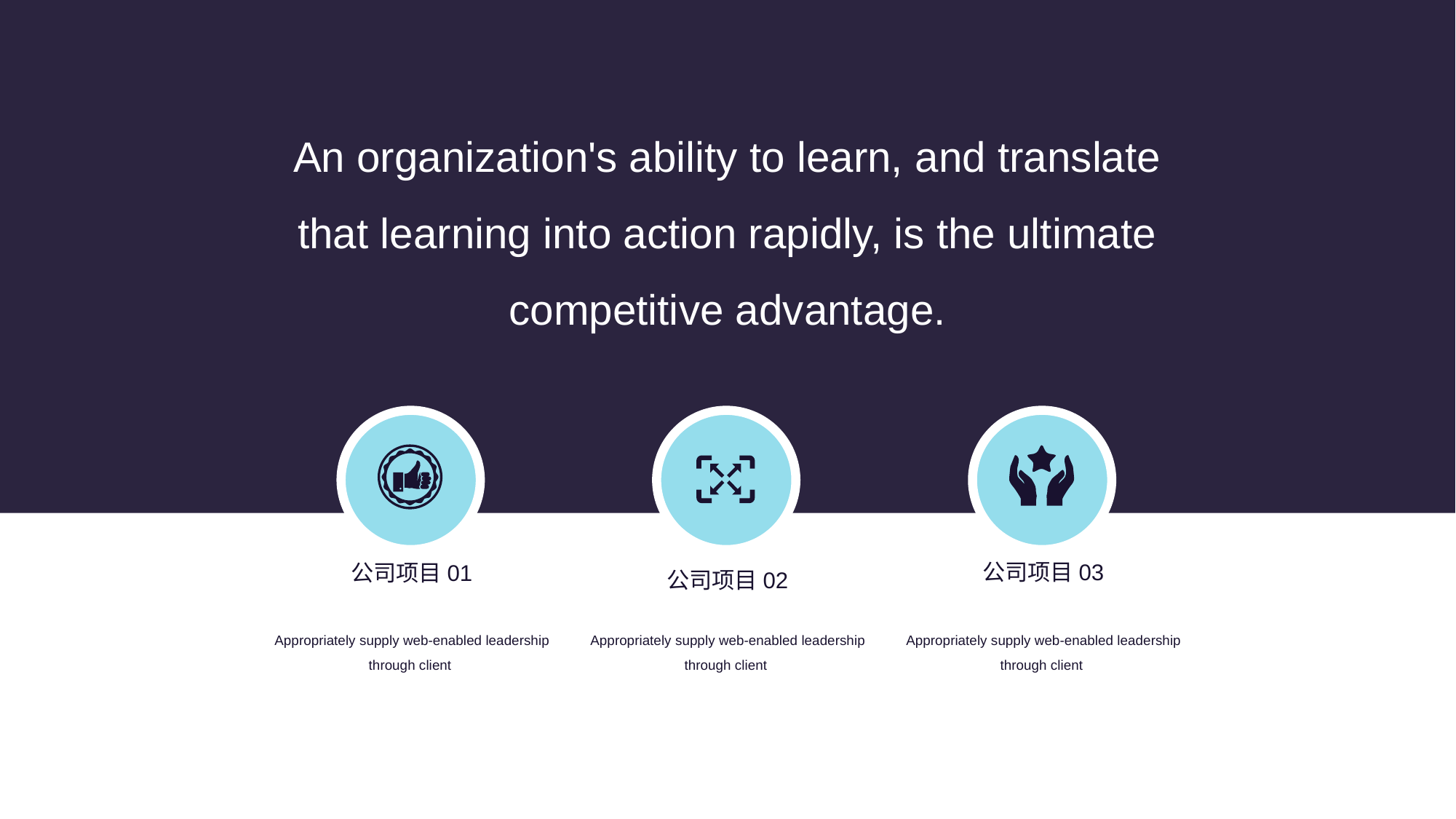

An organization's ability to learn, and translate that learning into action rapidly, is the ultimate competitive advantage.

公司项目03
公司项目01
公司项目02
Appropriately supply web-enabled leadership through client
Appropriately supply web-enabled leadership through client
Appropriately supply web-enabled leadership through client